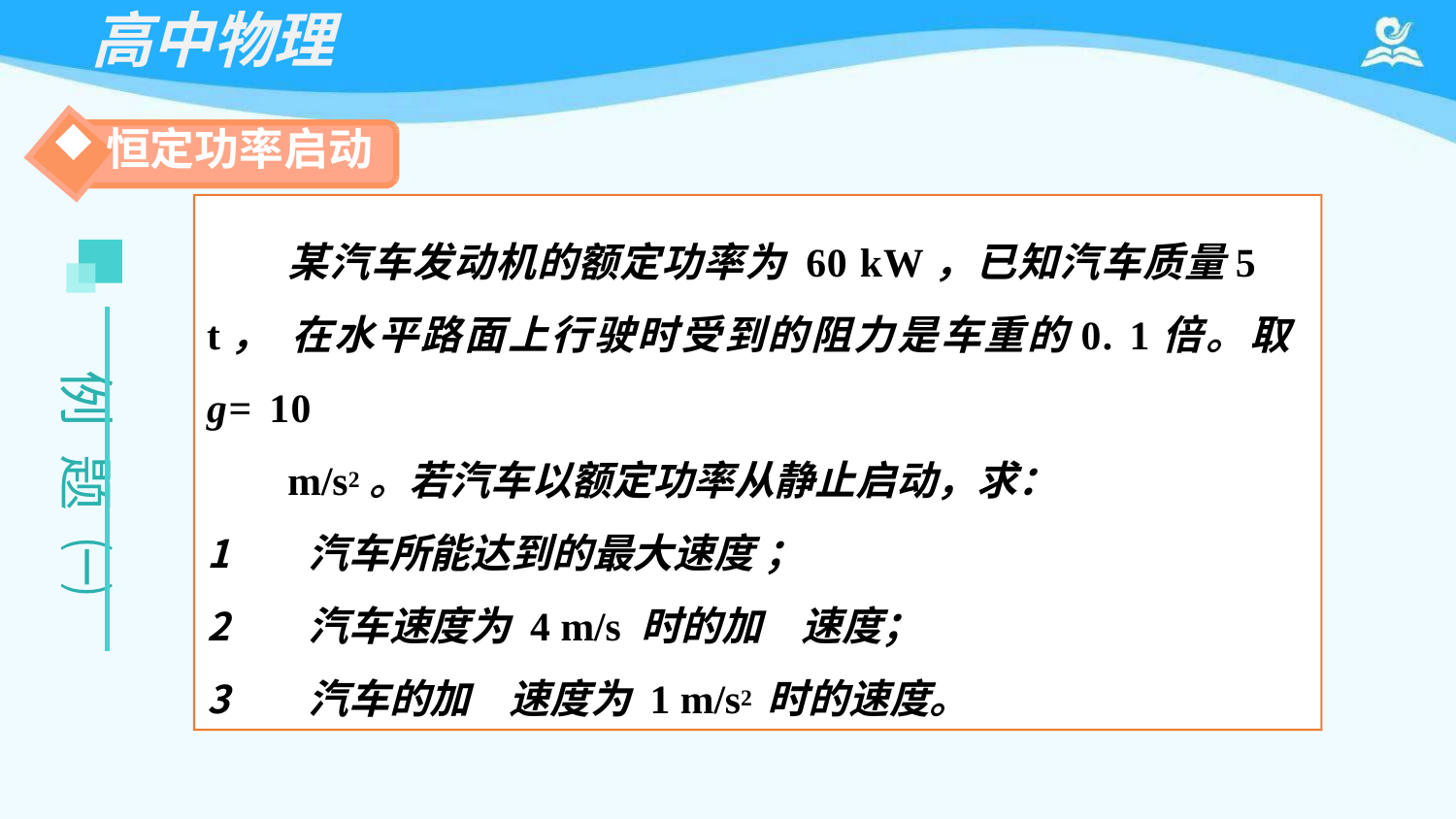

# 高中物理

恒定功率启动
某汽车发动机的额定功率为 60 kW，已知汽车质量5 t，  在水平路面上行驶时受到的阻力是车重的0. 1倍。取g= 10
m/s2。若汽车以额定功率从静止启动，求：
汽车所能达到的最大速度；
汽车速度为 4 m/s 时的加速度；
汽车的加速度为 1 m/s2 时的速度。

例
题
㈠